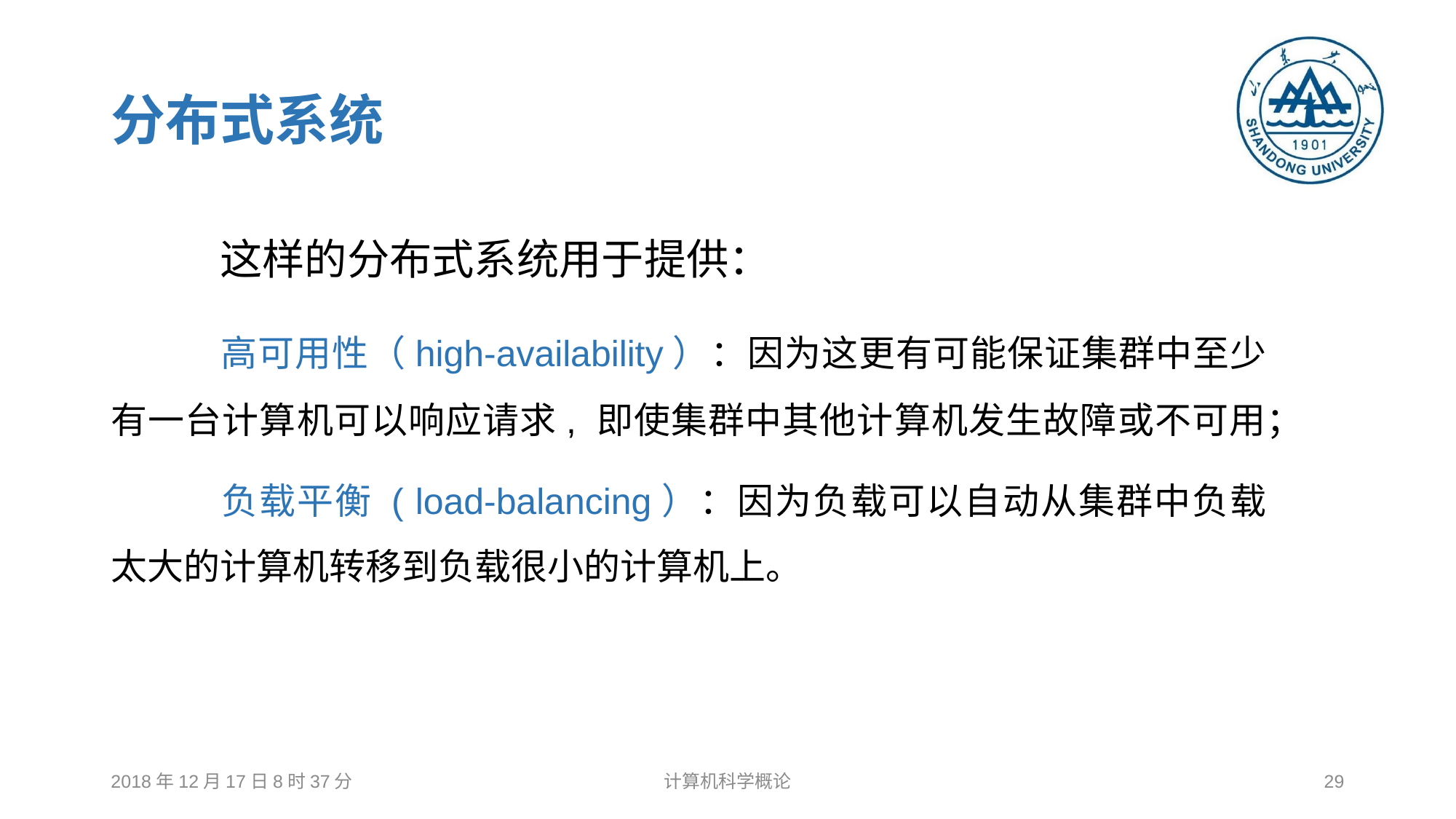

# 分布式系统
	这样的分布式系统用于提供：
	高可用性（high-availability）：因为这更有可能保证集群中至少有一台计算机可以响应请求, 即使集群中其他计算机发生故障或不可用；
	负载平衡 ( load-balancing）：因为负载可以自动从集群中负载太大的计算机转移到负载很小的计算机上。
2018年12月17日8时37分
计算机科学概论
29